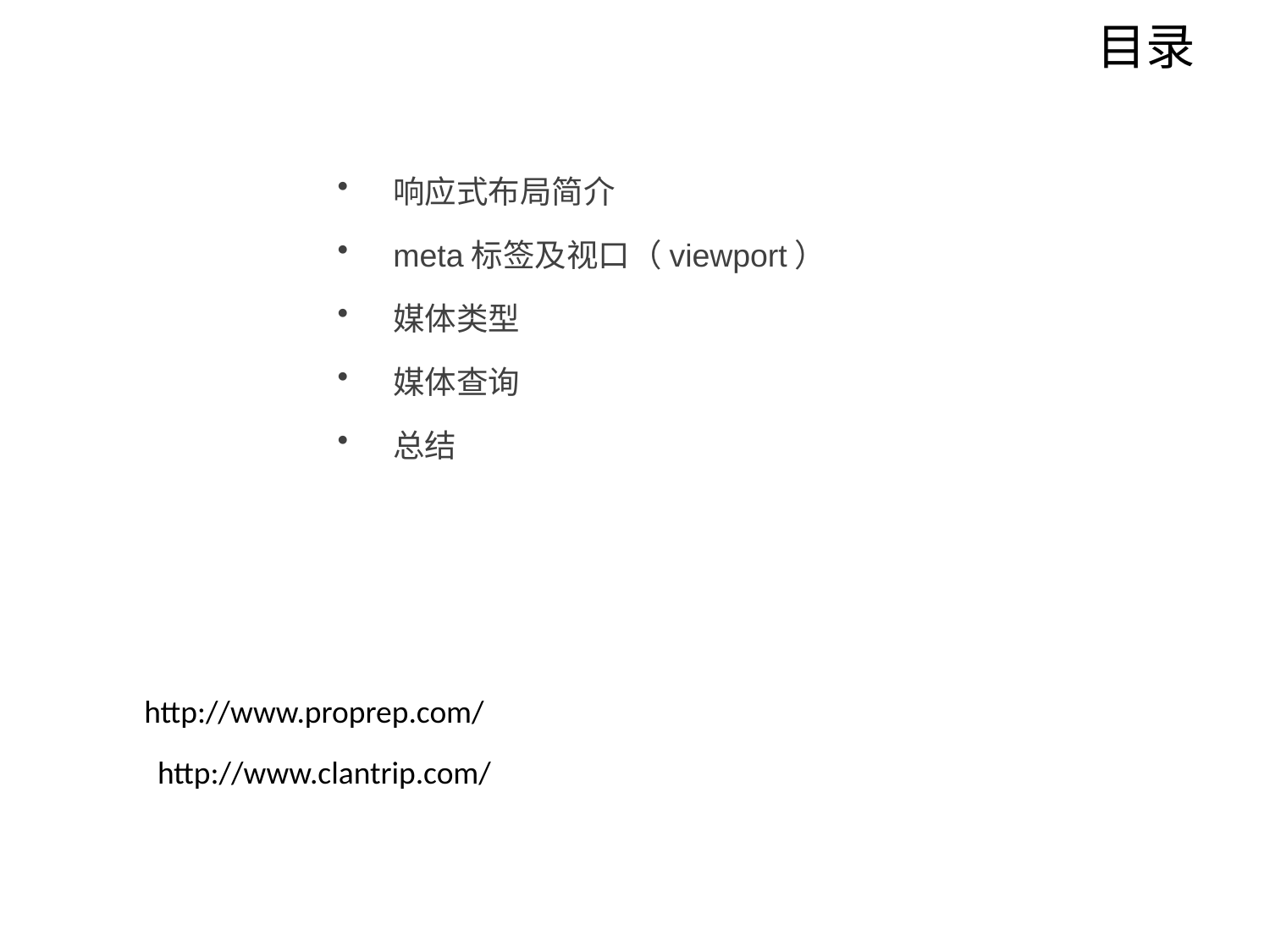

# 目录
响应式布局简介
meta标签及视口（viewport）
媒体类型
媒体查询
总结

http://www.proprep.com/
http://www.clantrip.com/